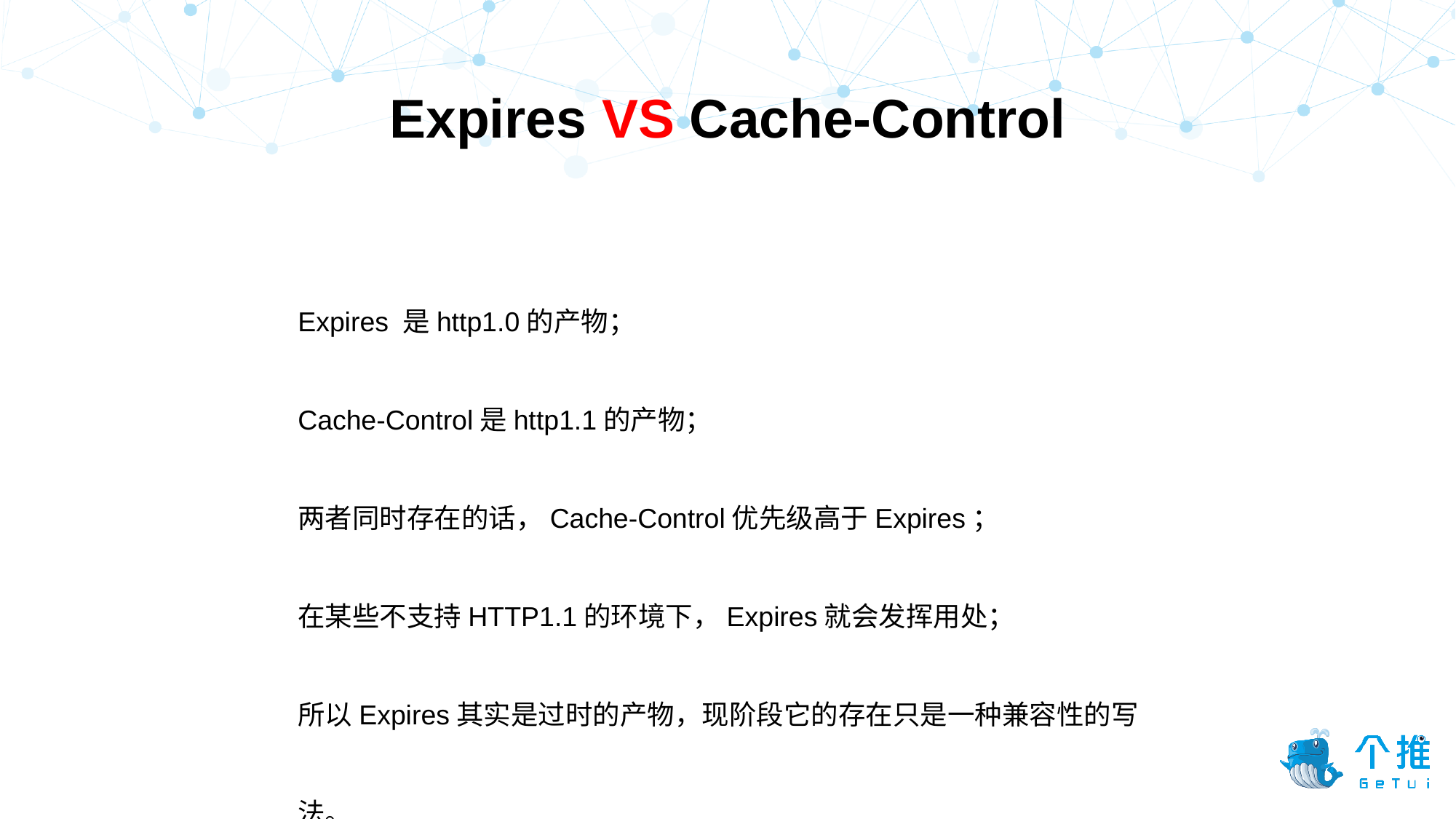

Expires VS Cache-Control
Expires 是http1.0的产物；
Cache-Control是http1.1的产物；
两者同时存在的话，Cache-Control优先级高于Expires；
在某些不支持HTTP1.1的环境下，Expires就会发挥用处；
所以Expires其实是过时的产物，现阶段它的存在只是一种兼容性的写法。